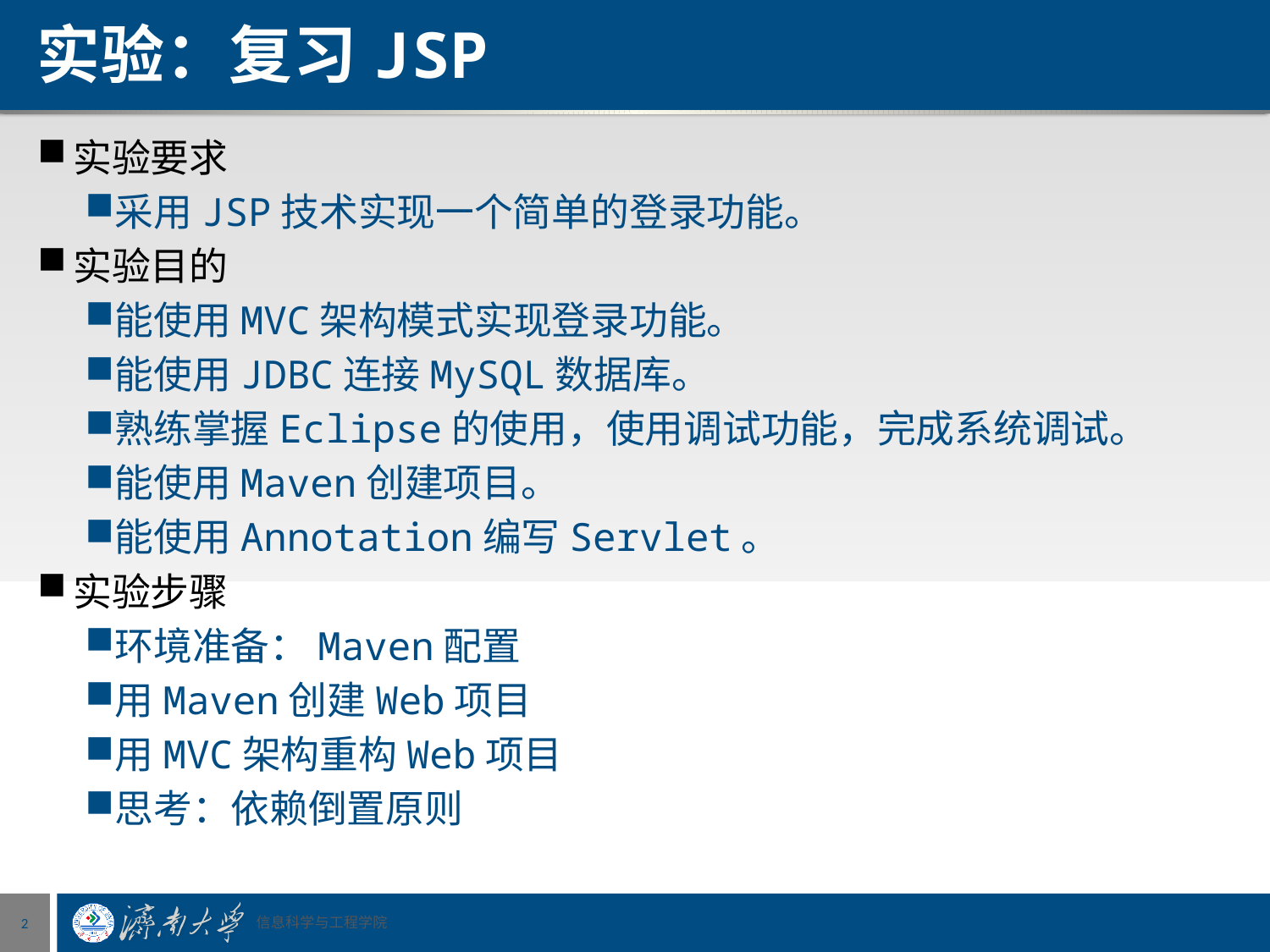

# 实验：复习JSP
实验要求
采用JSP技术实现一个简单的登录功能。
实验目的
能使用MVC架构模式实现登录功能。
能使用JDBC连接MySQL数据库。
熟练掌握Eclipse的使用，使用调试功能，完成系统调试。
能使用Maven创建项目。
能使用Annotation编写Servlet。
实验步骤
环境准备：Maven配置
用Maven创建Web项目
用MVC架构重构Web项目
思考：依赖倒置原则